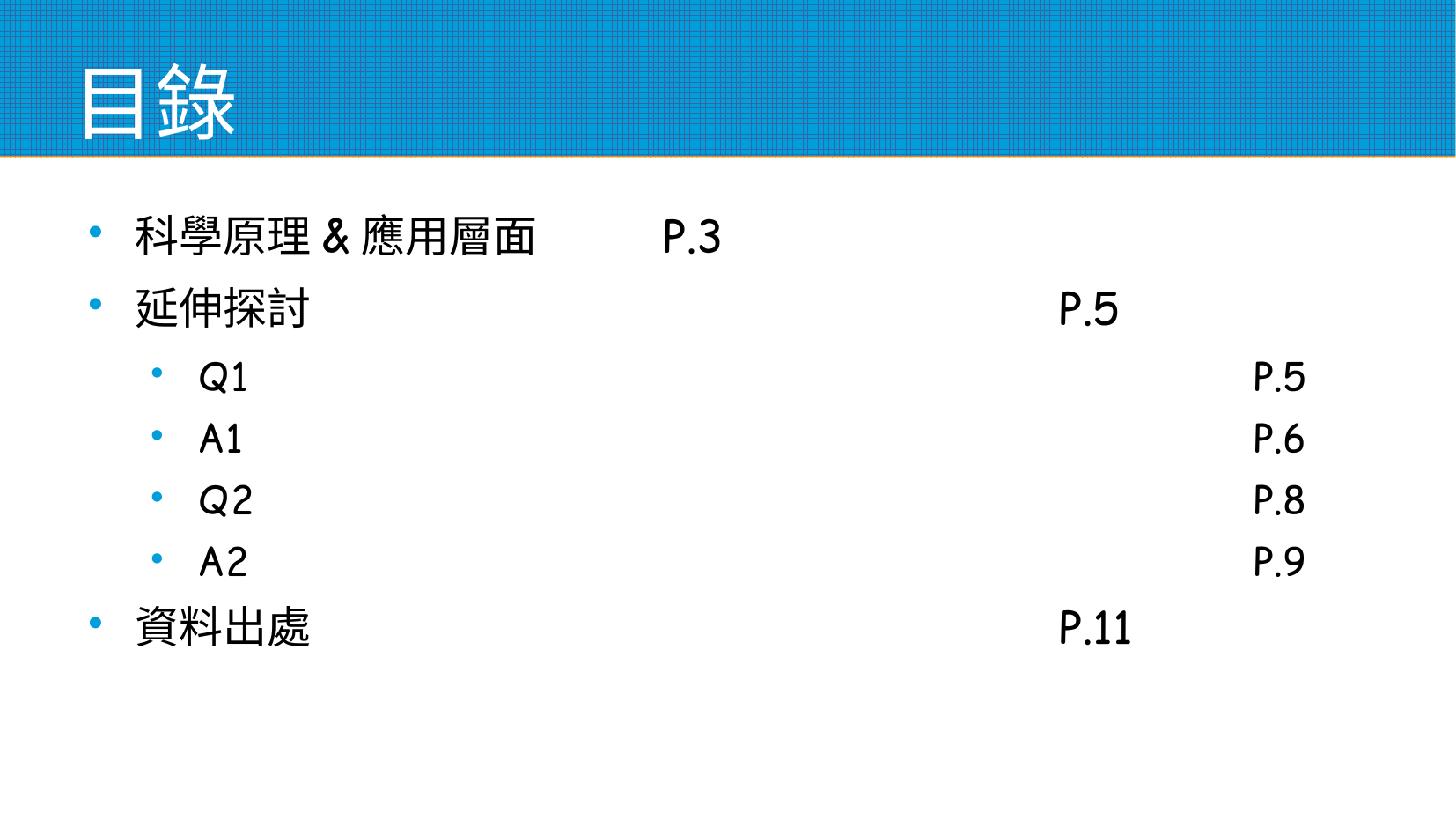

目錄
科學原理&應用層面	P.3
延伸探討						P.5
Q1								P.5
A1								P.6
Q2								P.8
A2								P.9
資料出處						P.11